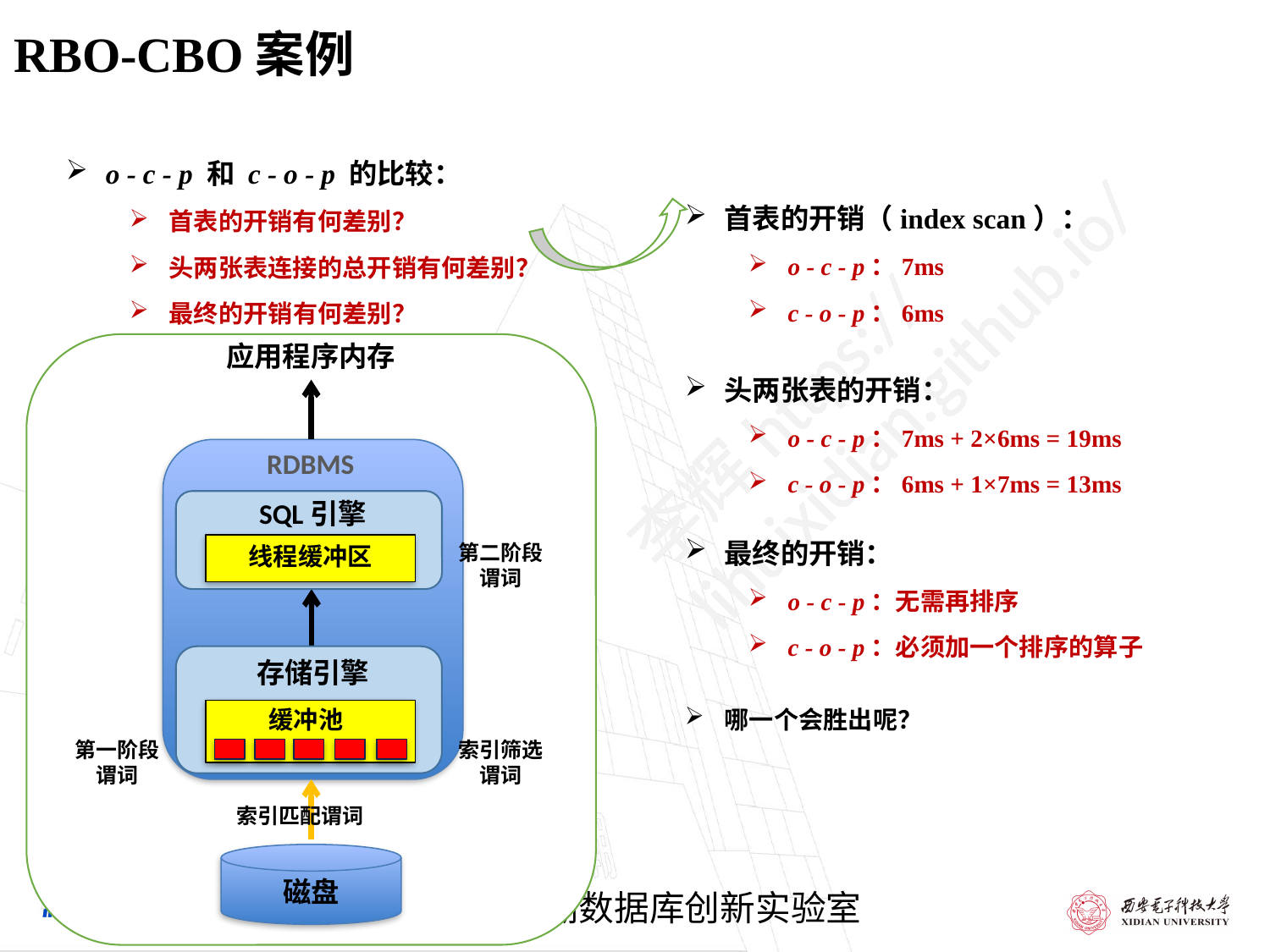

RBO-CBO案例

o - c - p 和 c - o - p 的比较：
首表的开销有何差别？
头两张表连接的总开销有何差别？
最终的开销有何差别？
首表的开销（index scan）：
o - c - p：7ms
c - o - p：6ms

应用程序内存

RDBMS
SQL引擎

第二阶段
谓词

线程缓冲区

存储引擎
缓冲池

第一阶段
谓词
索引筛选
谓词

索引匹配谓词
磁盘
头两张表的开销：
o - c - p：7ms + 2×6ms = 19ms
c - o - p：6ms + 1×7ms = 13ms
最终的开销：
o - c - p：无需再排序
c - o - p：必须加一个排序的算子
哪一个会胜出呢？